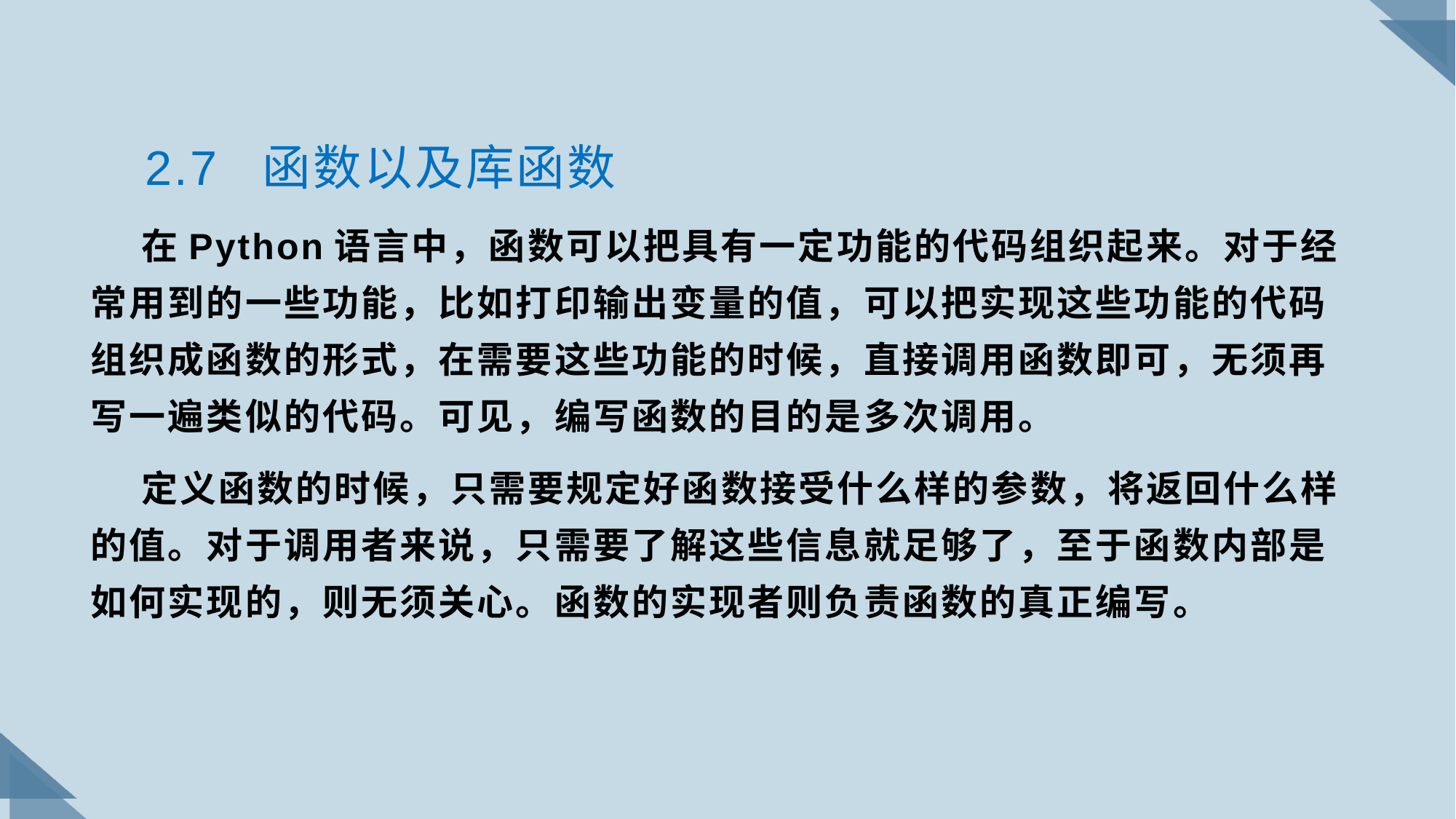

2.7  函数以及库函数
    在Python语言中，函数可以把具有一定功能的代码组织起来。对于经常用到的一些功能，比如打印输出变量的值，可以把实现这些功能的代码组织成函数的形式，在需要这些功能的时候，直接调用函数即可，无须再写一遍类似的代码。可见，编写函数的目的是多次调用。
    定义函数的时候，只需要规定好函数接受什么样的参数，将返回什么样的值。对于调用者来说，只需要了解这些信息就足够了，至于函数内部是如何实现的，则无须关心。函数的实现者则负责函数的真正编写。